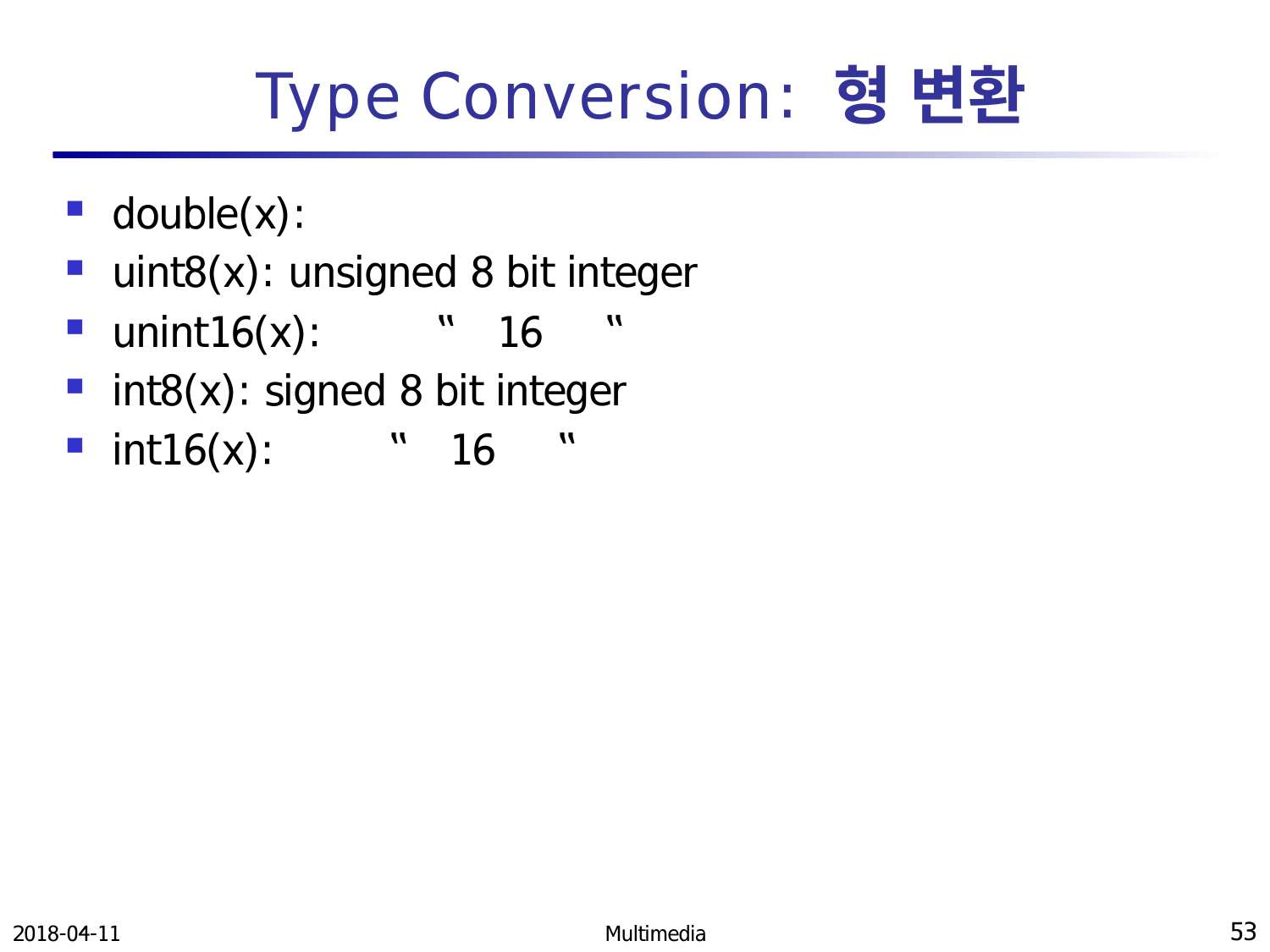

# Type Conversion: 형 변환
double(x):
uint8(x): unsigned 8 bit integer
unint16(x):         “   16     “
int8(x): signed 8 bit integer
int16(x):         “   16     “
2018-04-11
Multimedia
53